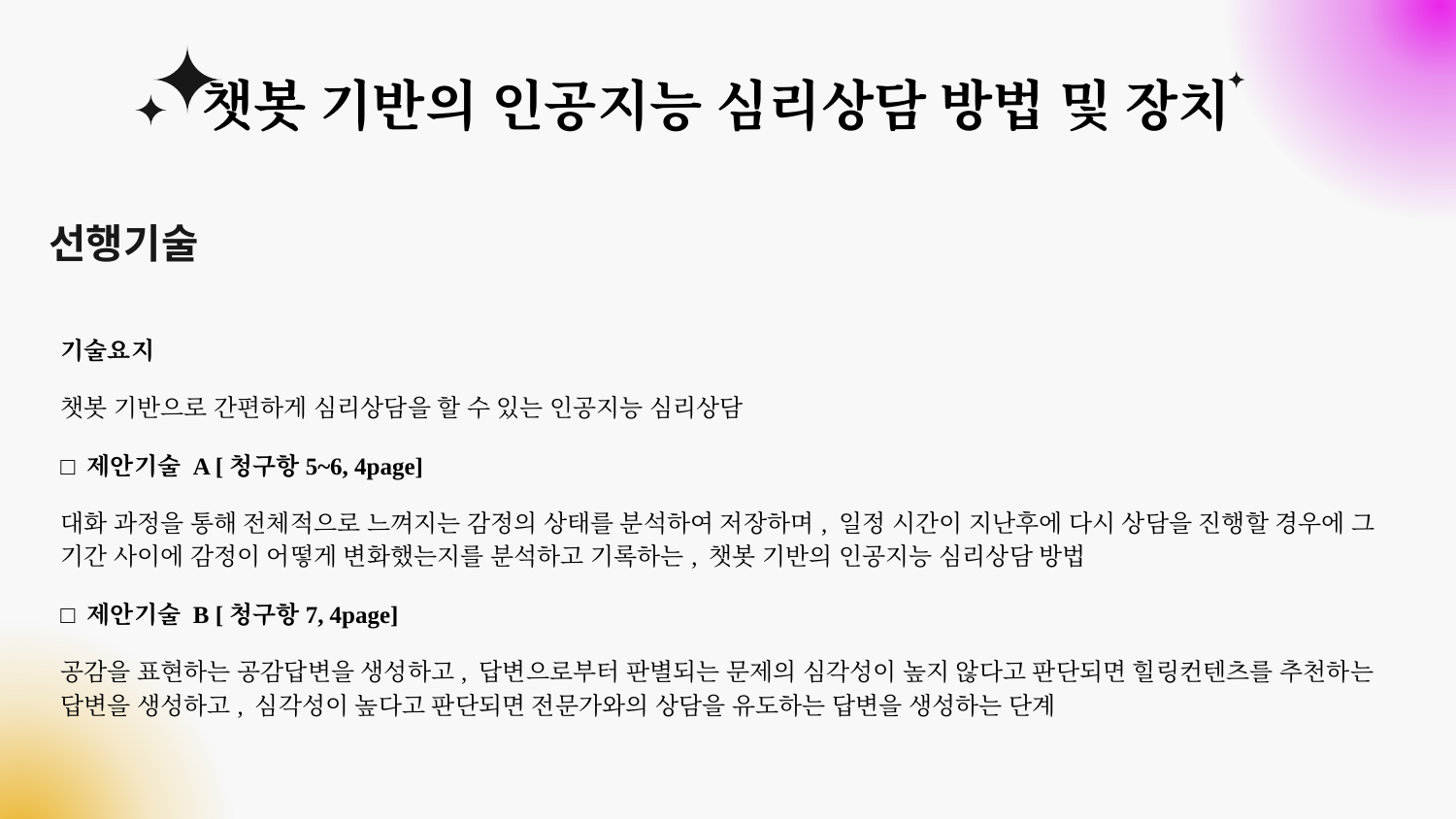

# 챗봇 기반의 인공지능 심리상담 방법 및 장치

선행기술
기술요지
챗봇 기반으로 간편하게 심리상담을 할 수 있는 인공지능 심리상담
□ 제안기술 A [청구항5~6, 4page]
대화 과정을 통해 전체적으로 느껴지는 감정의 상태를 분석하여 저장하며, 일정 시간이 지난후에 다시 상담을 진행할 경우에 그 기간 사이에 감정이 어떻게 변화했는지를 분석하고 기록하는, 챗봇 기반의 인공지능 심리상담 방법
□ 제안기술 B [청구항7, 4page]
공감을 표현하는 공감답변을 생성하고, 답변으로부터 판별되는 문제의 심각성이 높지 않다고 판단되면 힐링컨텐츠를 추천하는 답변을 생성하고, 심각성이 높다고 판단되면 전문가와의 상담을 유도하는 답변을 생성하는 단계